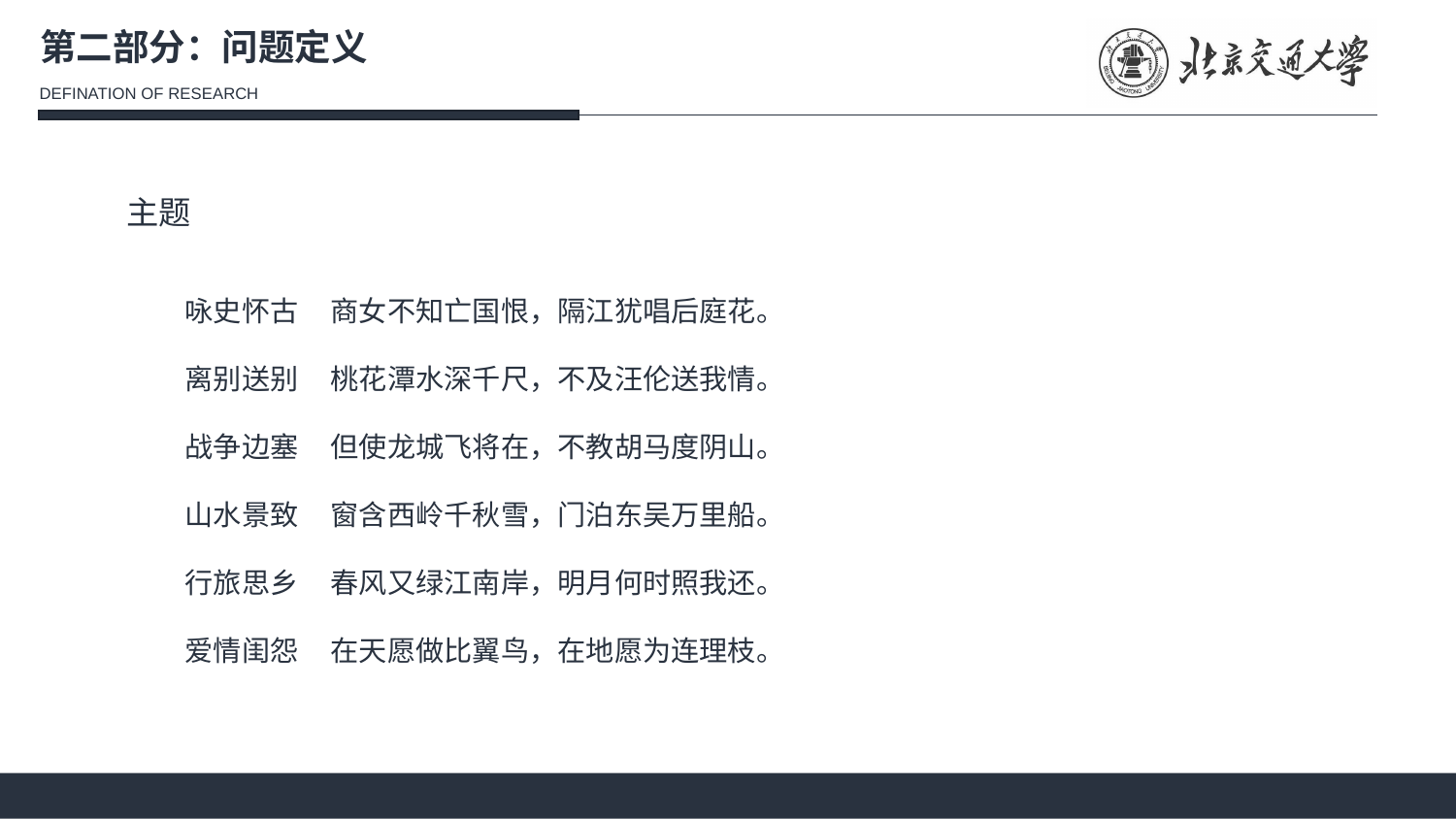

第二部分：问题定义
DEFINATION OF RESEARCH
主题
咏史怀古	商女不知亡国恨，隔江犹唱后庭花。
离别送别	桃花潭水深千尺，不及汪伦送我情。
战争边塞	但使龙城飞将在，不教胡马度阴山。
山水景致	窗含西岭千秋雪，门泊东吴万里船。
行旅思乡	春风又绿江南岸，明月何时照我还。
爱情闺怨	在天愿做比翼鸟，在地愿为连理枝。